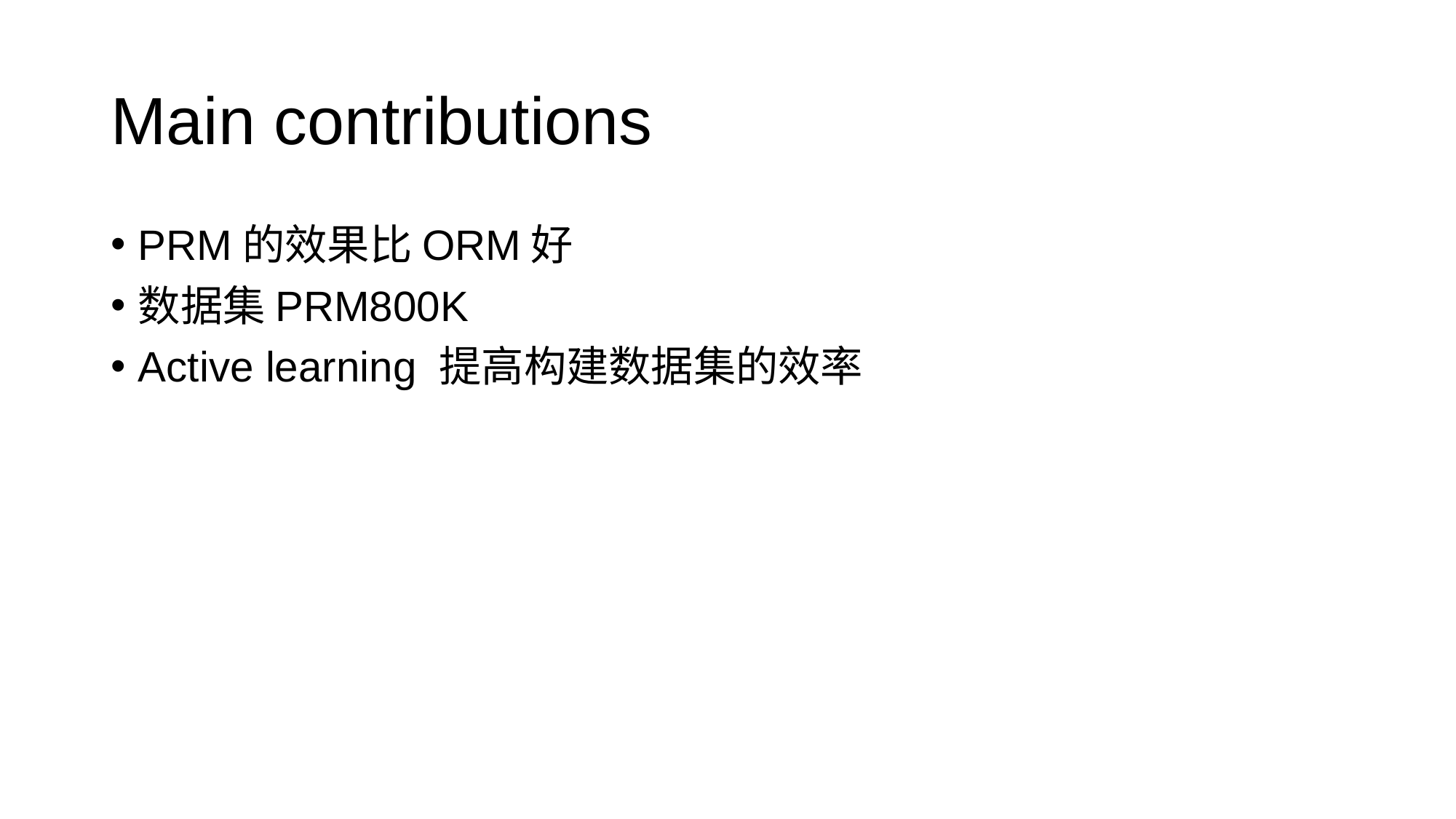

# Main contributions
PRM的效果比ORM好
数据集PRM800K
Active learning 提高构建数据集的效率